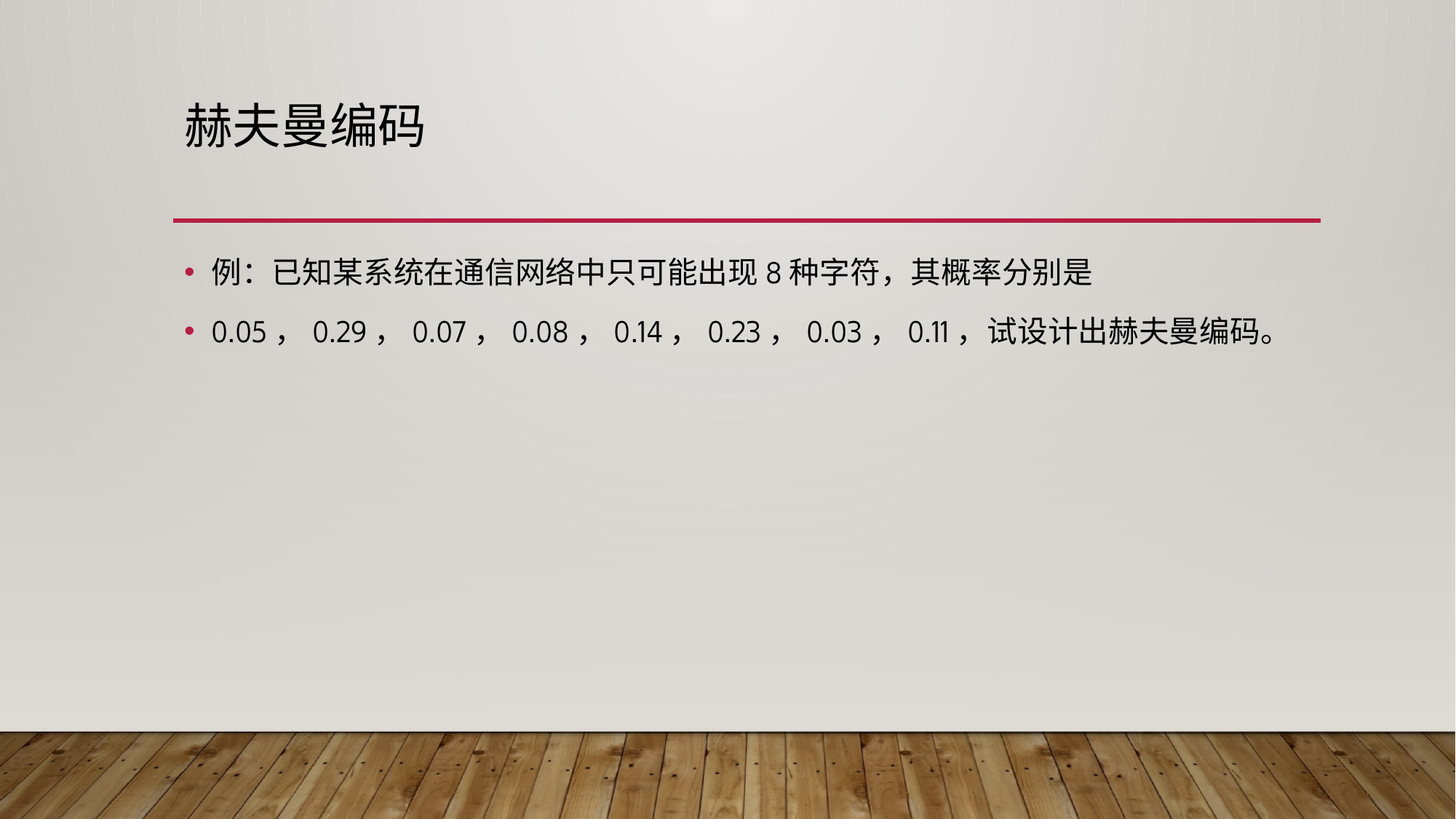

# 赫夫曼编码
例：已知某系统在通信网络中只可能出现8种字符，其概率分别是
0.05，0.29，0.07，0.08，0.14，0.23，0.03，0.11，试设计出赫夫曼编码。